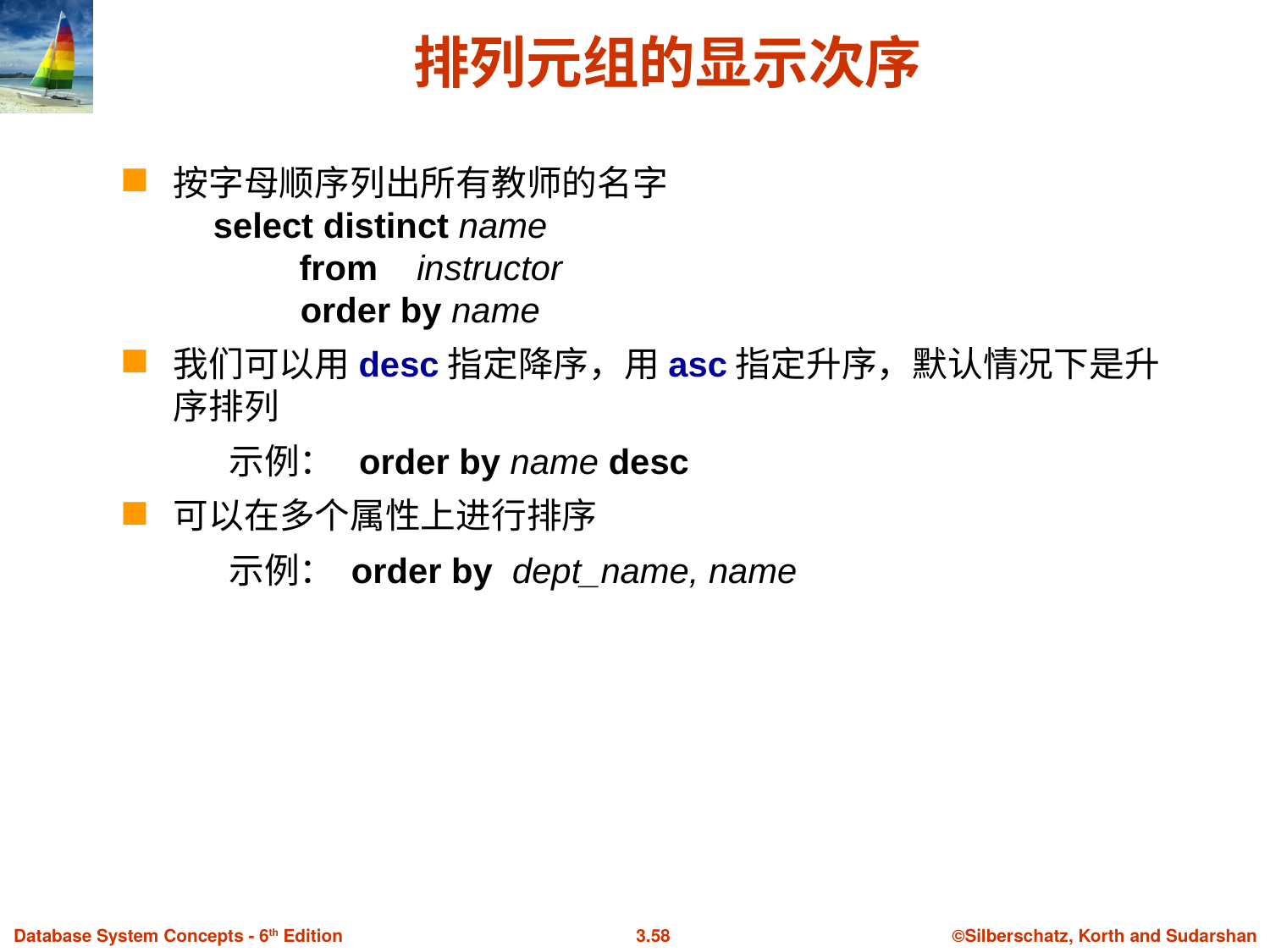

# 排列元组的显示次序
按字母顺序列出所有教师的名字
    select distinct name
	from    instructor
		order by name
我们可以用desc指定降序，用asc指定升序，默认情况下是升序排列
示例：  order by name desc
可以在多个属性上进行排序
示例： order by  dept_name, name